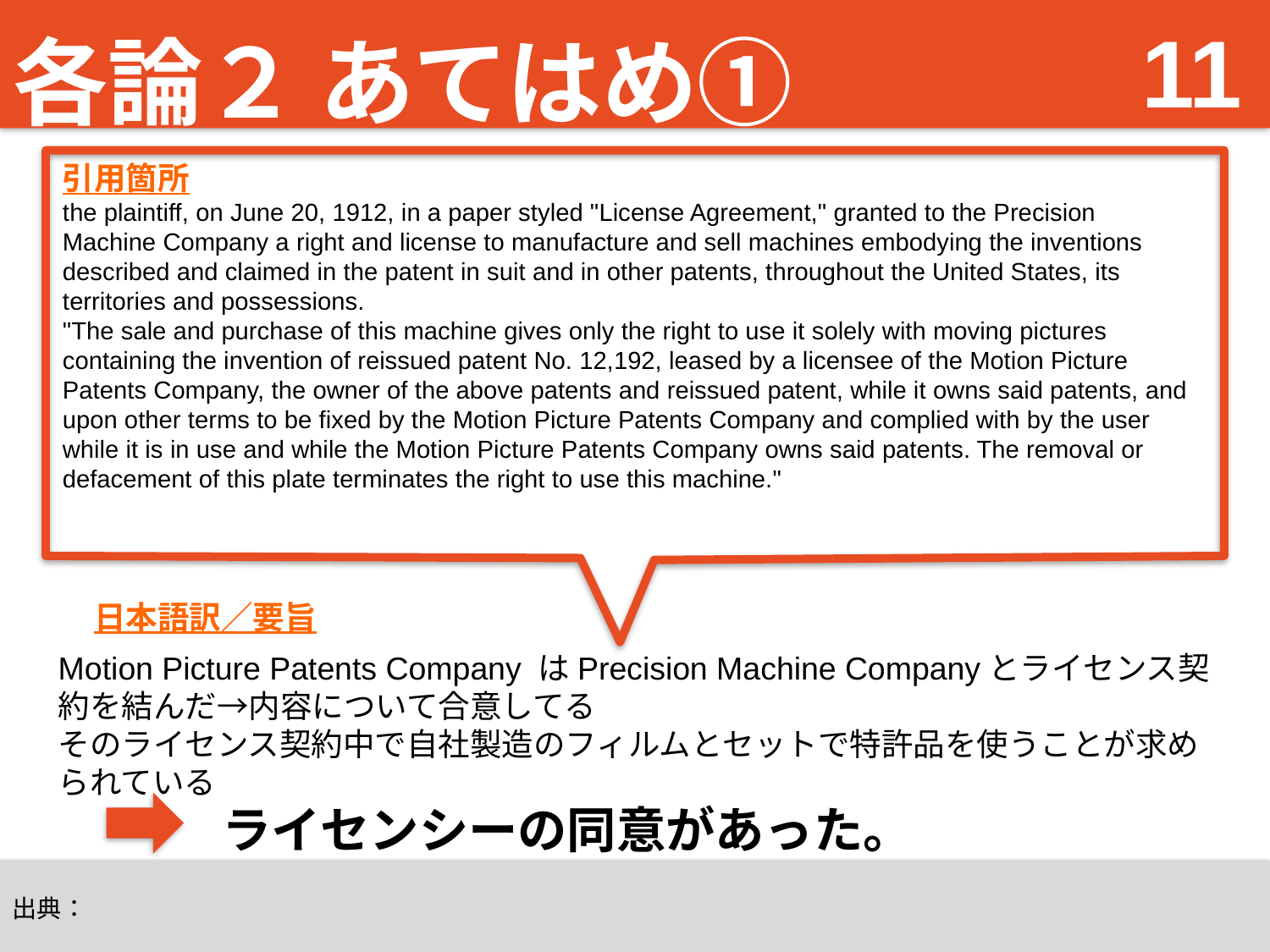

# 各論２ あてはめ①
11

引用箇所
the plaintiff, on June 20, 1912, in a paper styled "License Agreement," granted to the Precision Machine Company a right and license to manufacture and sell machines embodying the inventions described and claimed in the patent in suit and in other patents, throughout the United States, its territories and possessions.
"The sale and purchase of this machine gives only the right to use it solely with moving pictures containing the invention of reissued patent No. 12,192, leased by a licensee of the Motion Picture Patents Company, the owner of the above patents and reissued patent, while it owns said patents, and upon other terms to be fixed by the Motion Picture Patents Company and complied with by the user while it is in use and while the Motion Picture Patents Company owns said patents. The removal or defacement of this plate terminates the right to use this machine."

日本語訳／要旨
Motion Picture Patents Company はPrecision Machine Companyとライセンス契約を結んだ→内容について合意してる
そのライセンス契約中で自社製造のフィルムとセットで特許品を使うことが求められている

 ライセンシーの同意があった。
出典：
出典：